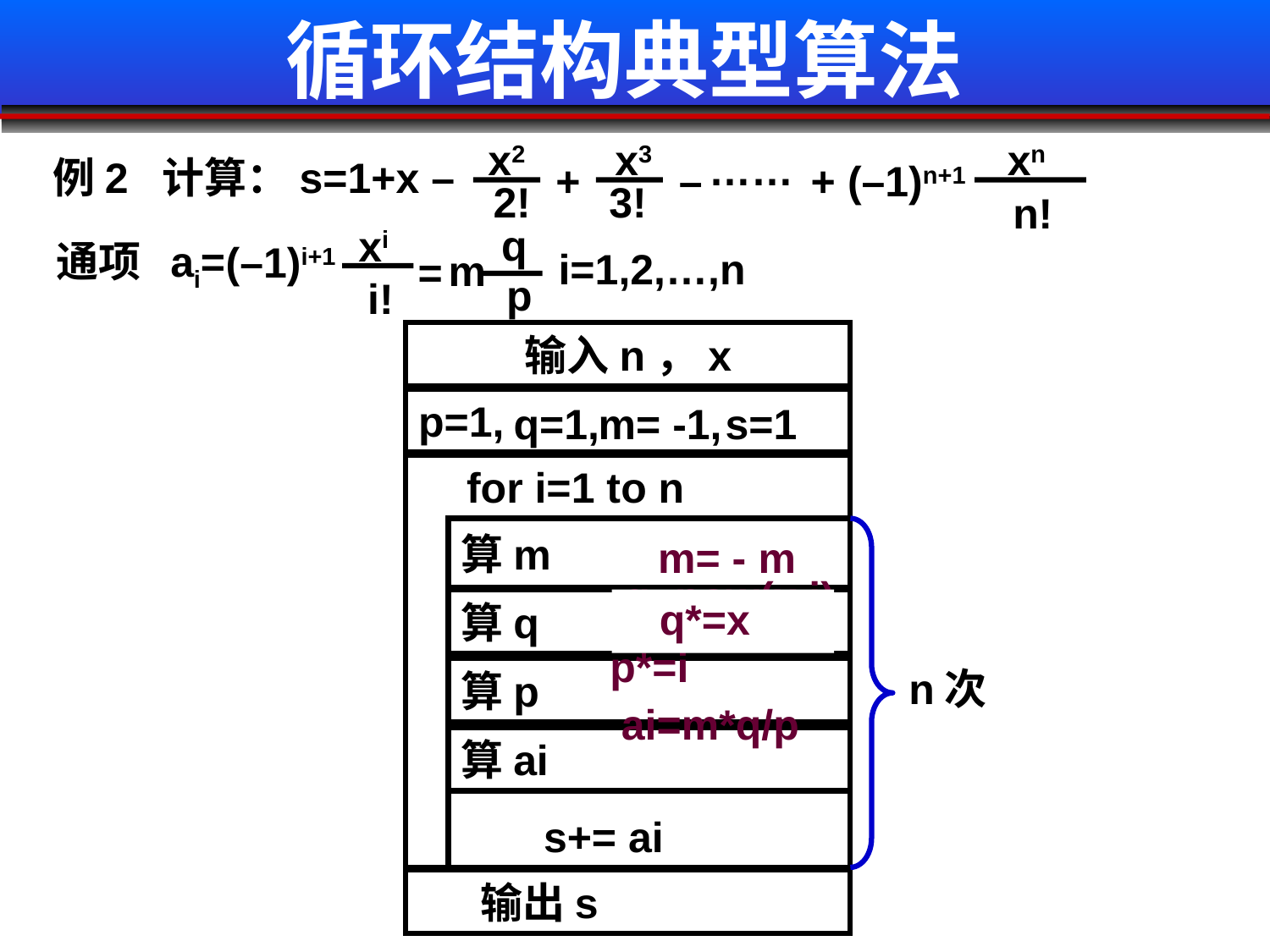

# 循环结构典型算法

x2
x3
xn
……
例2  计算：s=1+x –
+
–
+
(–1)n+1
2!
3!

n!
q
xi
(–1)i+1
通项  ai=
i=1,2,…,n
m
=
p

i!

输入n，x
p=1,
q=1,
m= -1,
s=1

for i=1 to n
算m

m= - m
q*=x
算q

q=pow(x,i)
算p
n次
p*=i
算ai
ai=m*q/p
       s+= ai
输出s